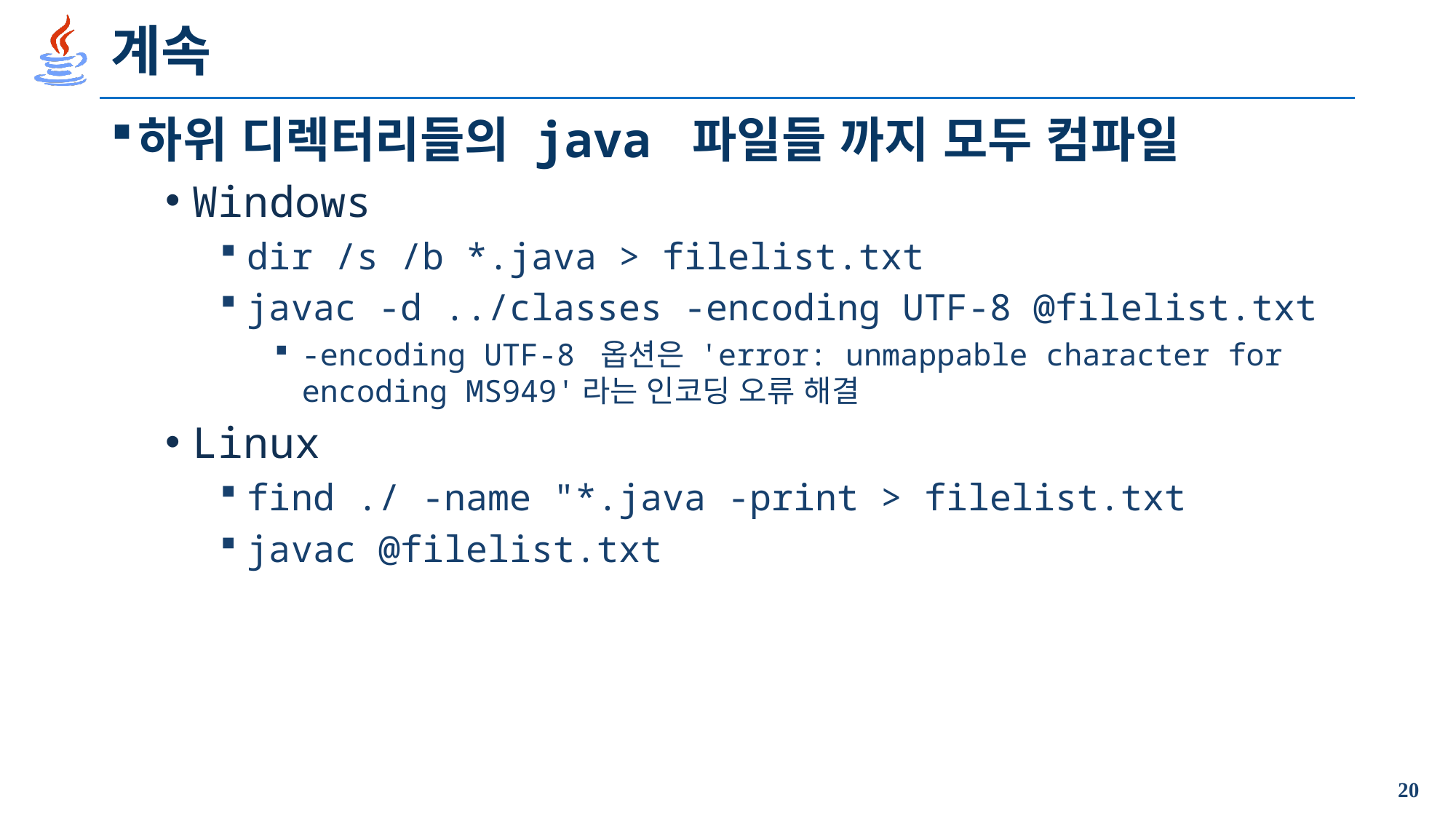

# 계속
하위 디렉터리들의 java 파일들 까지 모두 컴파일
Windows
dir /s /b *.java > filelist.txt
javac -d ../classes -encoding UTF-8 @filelist.txt
-encoding UTF-8 옵션은 'error: unmappable character for encoding MS949'라는 인코딩 오류 해결
Linux
find ./ -name "*.java -print > filelist.txt
javac @filelist.txt
20